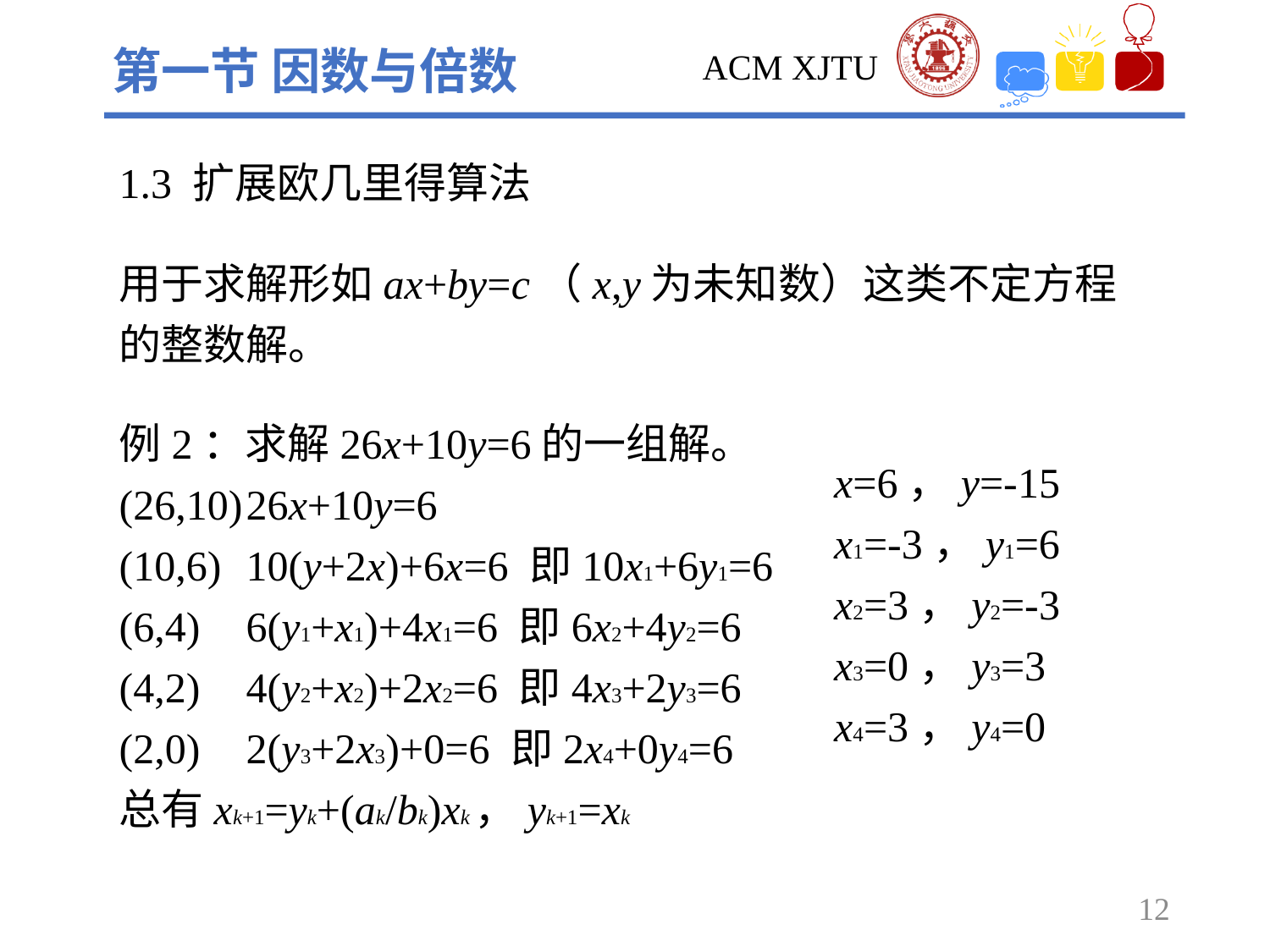

第一节 因数与倍数
1.3 扩展欧几里得算法
用于求解形如ax+by=c（x,y为未知数）这类不定方程的整数解。

x=6，y=-15
x1=-3，y1=6
x2=3，y2=-3
x3=0，y3=3
x4=3，y4=0

例2：求解26x+10y=6的一组解。
(26,10)	26x+10y=6
(10,6)	10(y+2x)+6x=6 即10x1+6y1=6
(6,4)	6(y1+x1)+4x1=6 即6x2+4y2=6
(4,2)	4(y2+x2)+2x2=6 即4x3+2y3=6
(2,0)	2(y3+2x3)+0=6 即2x4+0y4=6
总有xk+1=yk+(ak/bk)xk，yk+1=xk
12